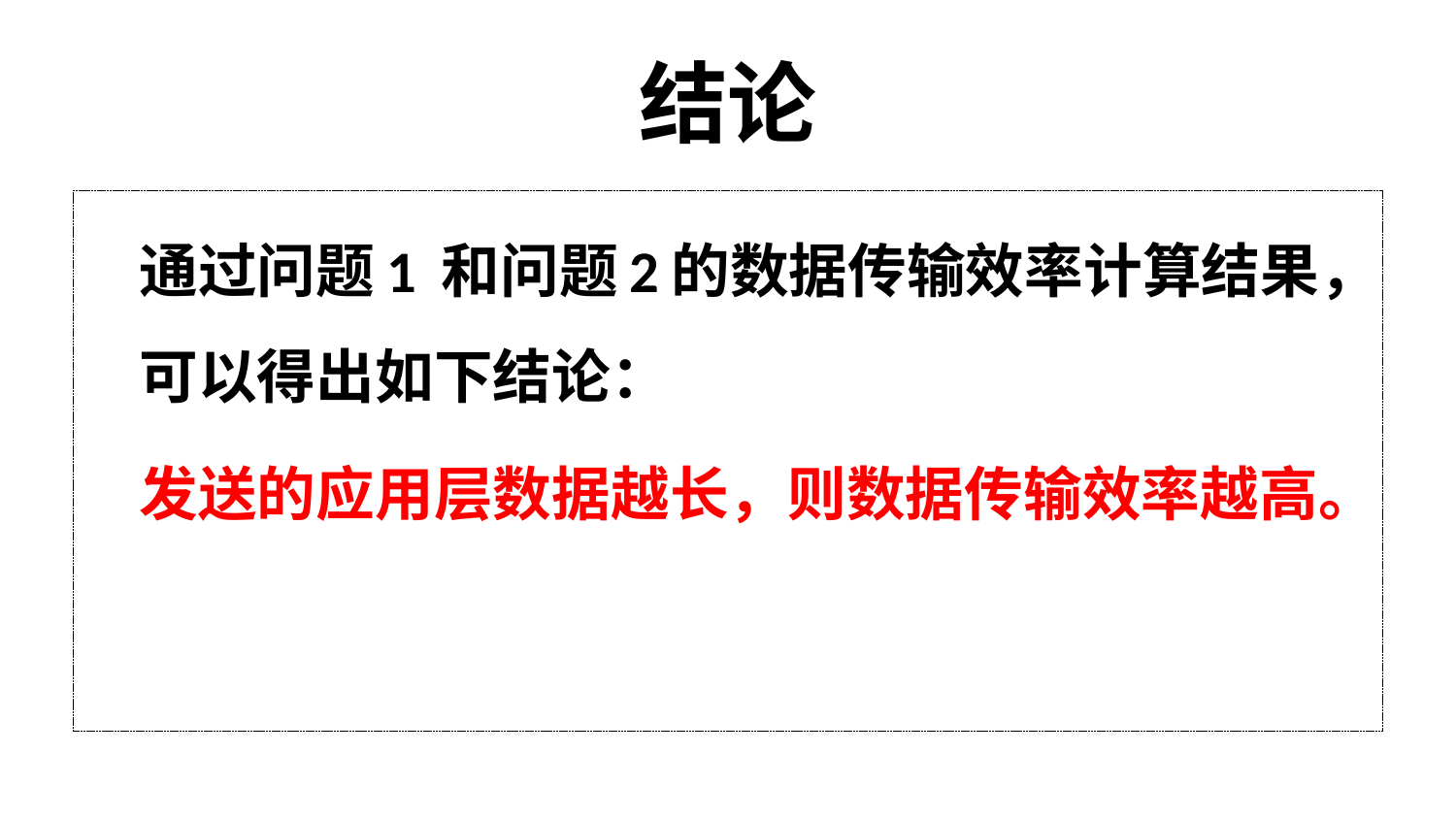

# 结论
	通过问题1 和问题2的数据传输效率计算结果，可以得出如下结论：
	发送的应用层数据越长，则数据传输效率越高。